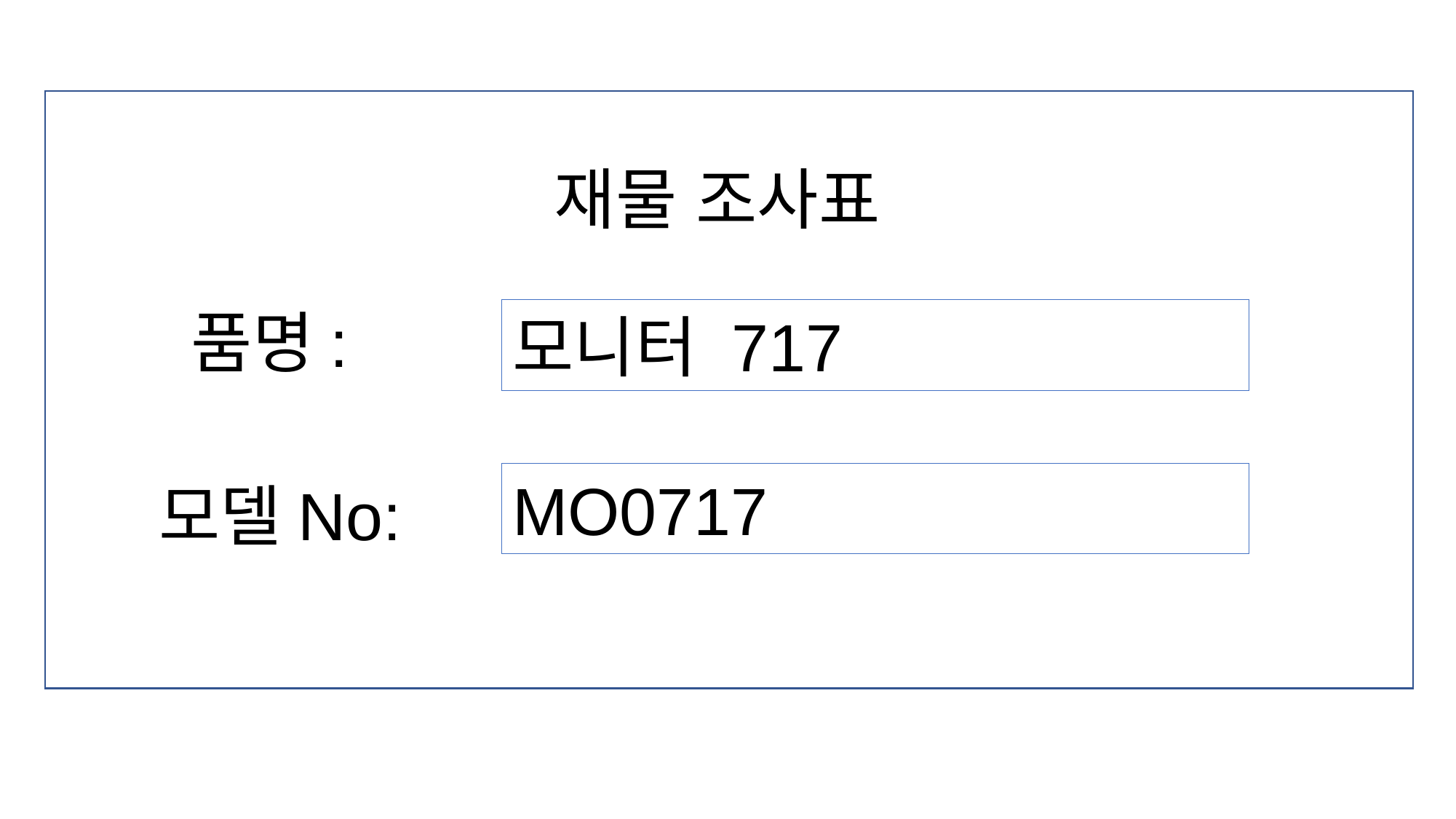

재물 조사표
품명:
모니터 717
MO0717
모델No: